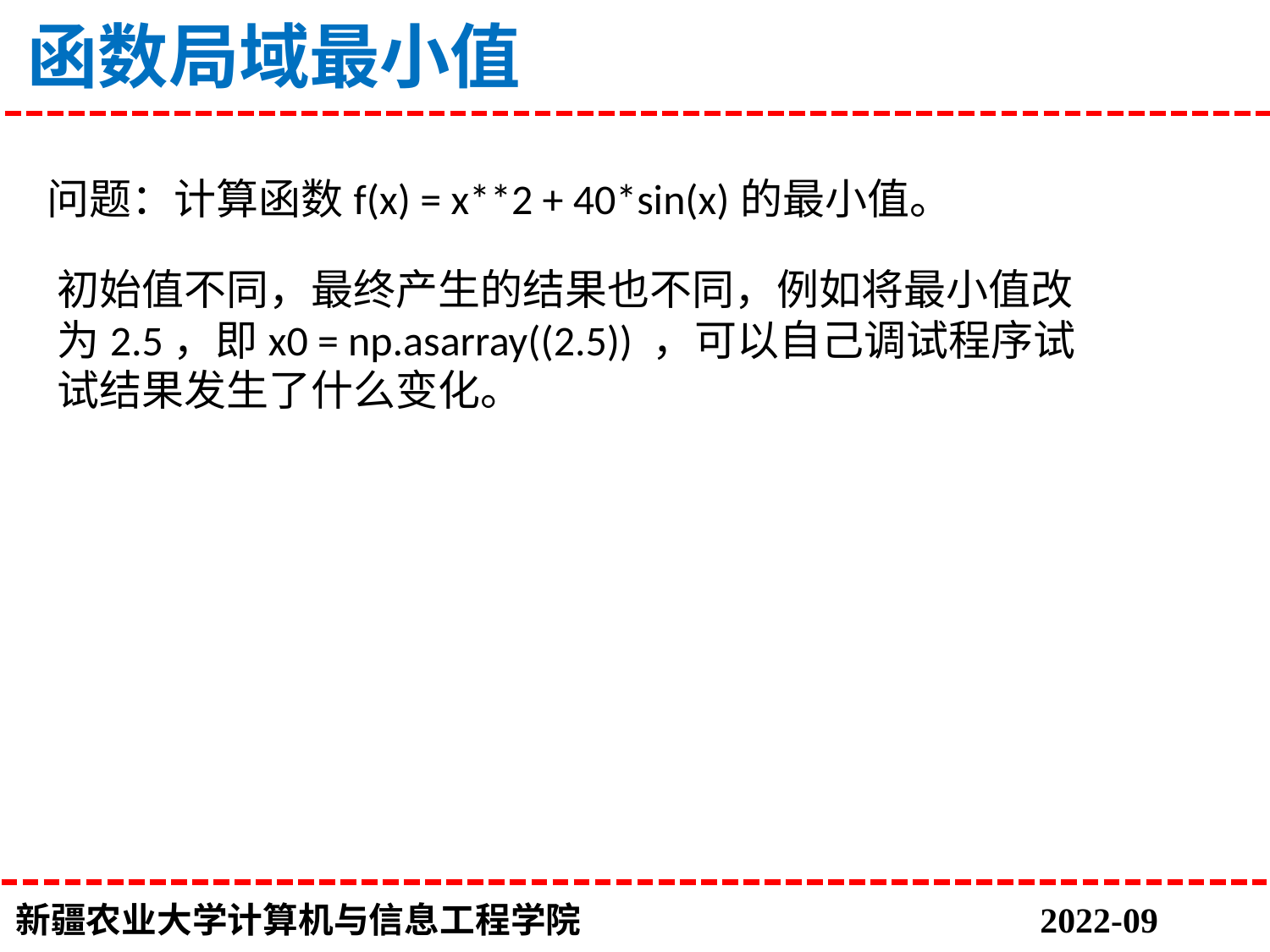

# 函数局域最小值

 问题：计算函数f(x) = x**2 + 40*sin(x)的最小值。
初始值不同，最终产生的结果也不同，例如将最小值改为2.5，即x0 = np.asarray((2.5)) ，可以自己调试程序试试结果发生了什么变化。